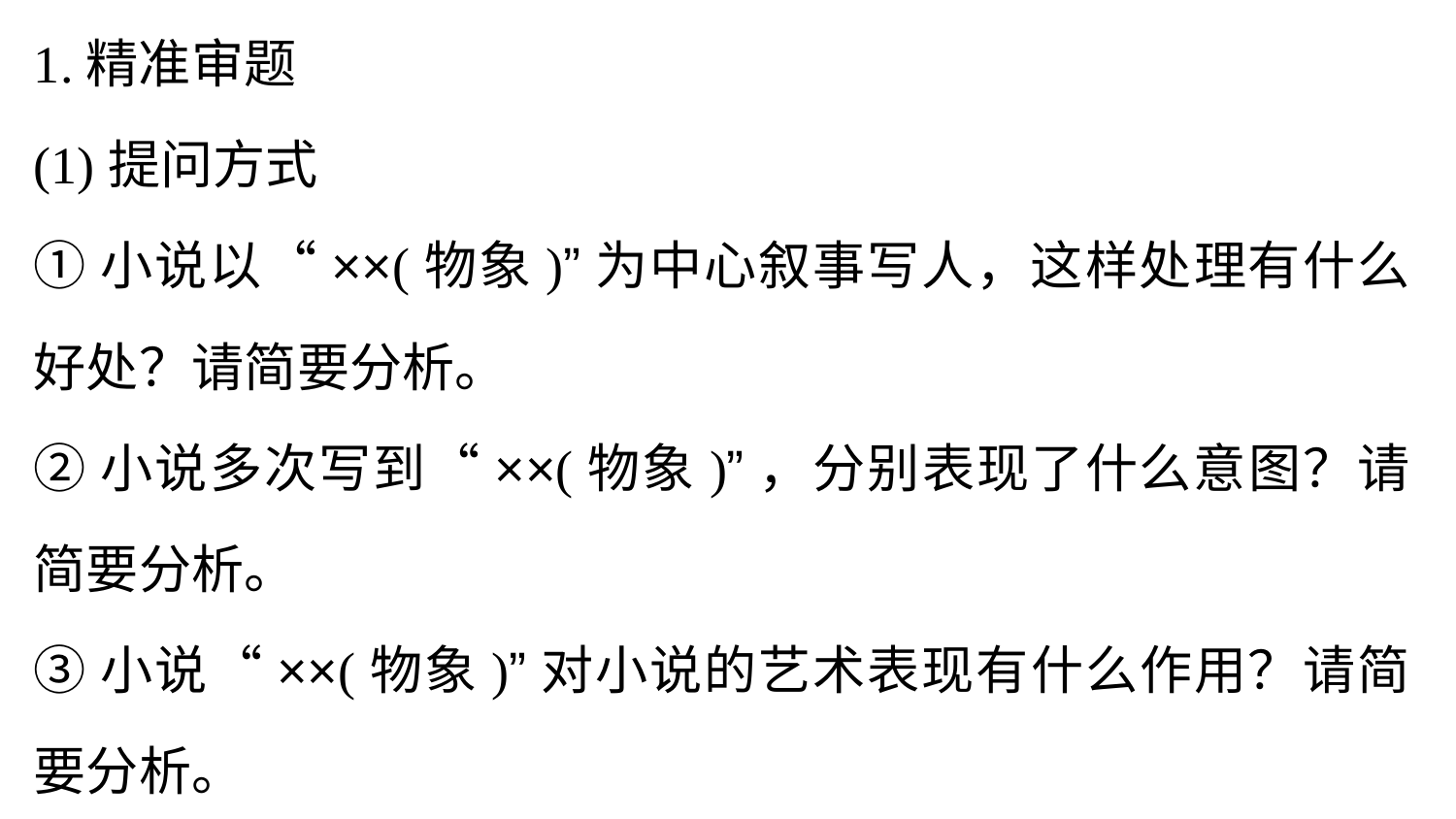

1.精准审题
(1)提问方式
①小说以“××(物象)”为中心叙事写人，这样处理有什么好处？请简要分析。
②小说多次写到“××(物象)”，分别表现了什么意图？请简要分析。
③小说“××(物象)”对小说的艺术表现有什么作用？请简要分析。